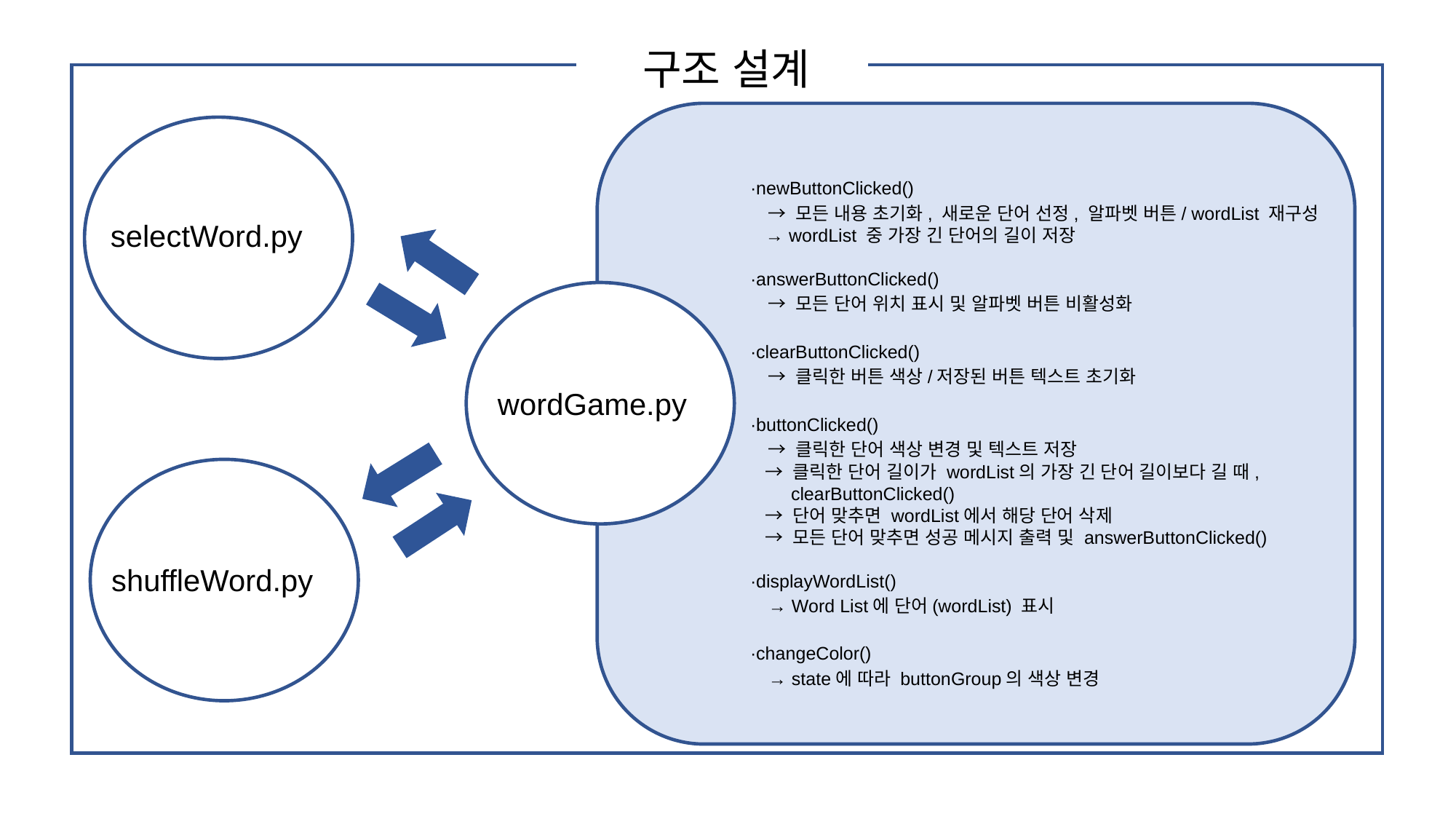

구조 설계

selectWord.py

wordGame.py

shuffleWord.py
·newButtonClicked()
   → 모든 내용 초기화, 새로운 단어 선정, 알파벳 버튼/ wordList 재구성
   → wordList 중 가장 긴 단어의 길이 저장

·answerButtonClicked()
   → 모든 단어 위치 표시 및 알파벳 버튼 비활성화

·clearButtonClicked()
   → 클릭한 버튼 색상/저장된 버튼 텍스트 초기화

·buttonClicked()
   → 클릭한 단어 색상 변경 및 텍스트 저장
   → 클릭한 단어 길이가 wordList의 가장 긴 단어 길이보다 길 때,
        clearButtonClicked()
   → 단어 맞추면 wordList에서 해당 단어 삭제
   → 모든 단어 맞추면 성공 메시지 출력 및 answerButtonClicked()

·displayWordList()
   → Word List에 단어(wordList) 표시

·changeColor()
   → state에 따라 buttonGroup의 색상 변경